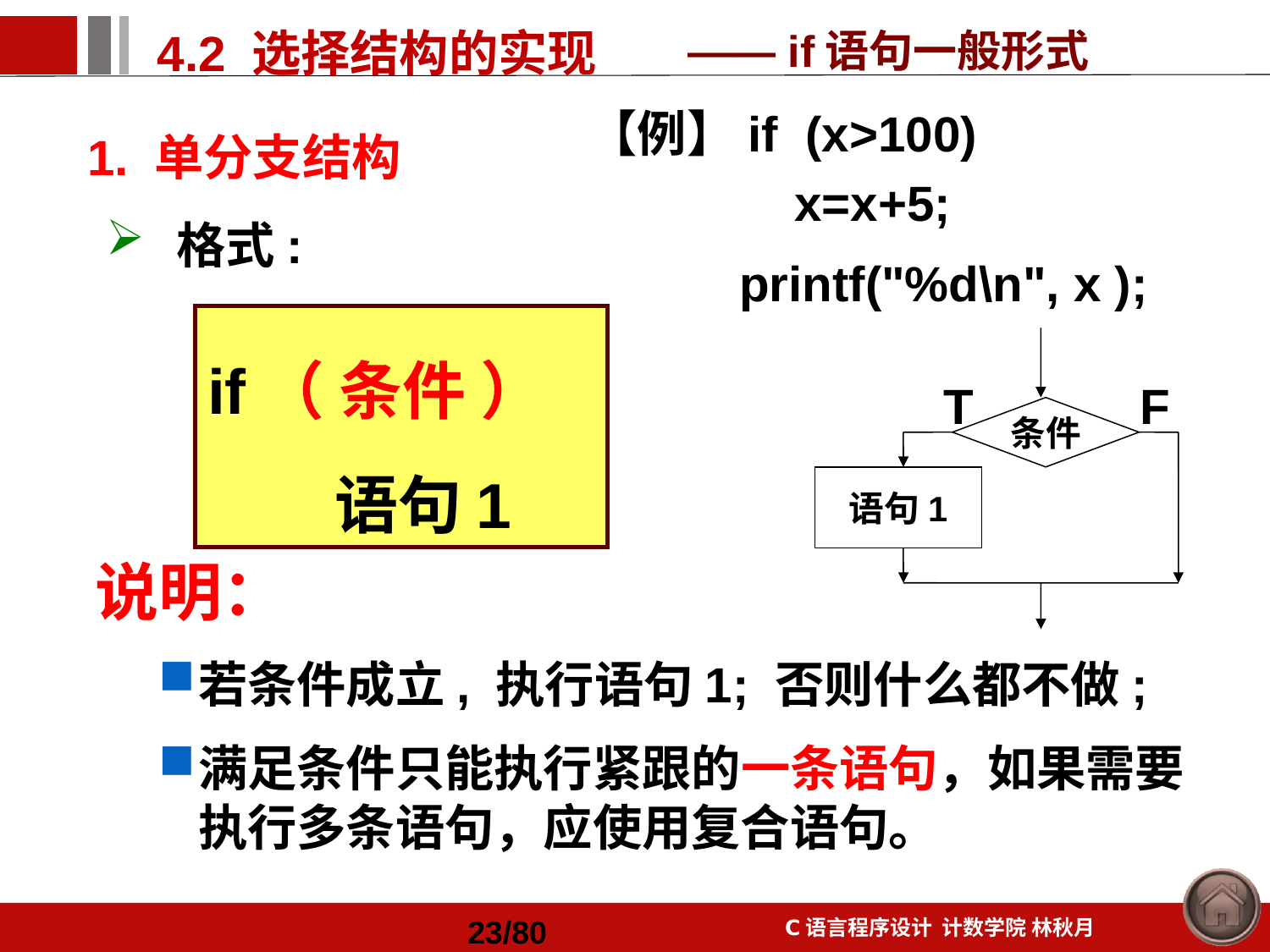

—— if语句一般形式
【例】if  (x>100)
               x=x+5;
           printf("%d\n", x );

1. 单分支结构
 格式:
if（ 条件 ）
   	语句1

T
F

语句1

条件

说明：
若条件成立, 执行语句1; 否则什么都不做;
满足条件只能执行紧跟的一条语句，如果需要执行多条语句，应使用复合语句。